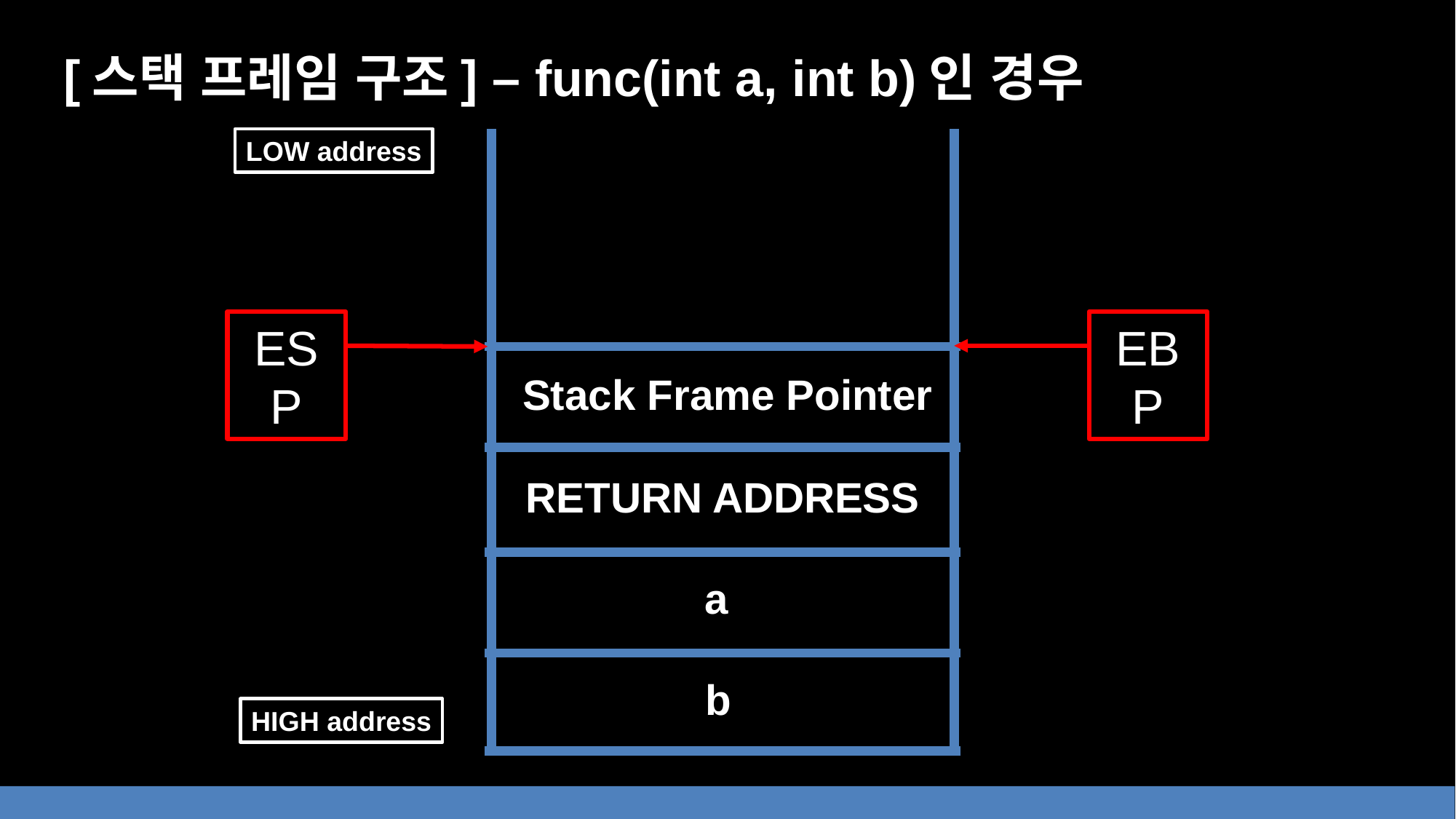

# [스택 프레임 구조] – func(int a, int b)인 경우
LOW address
ESP
EBP
Stack Frame Pointer
RETURN ADDRESS
a
b
HIGH address